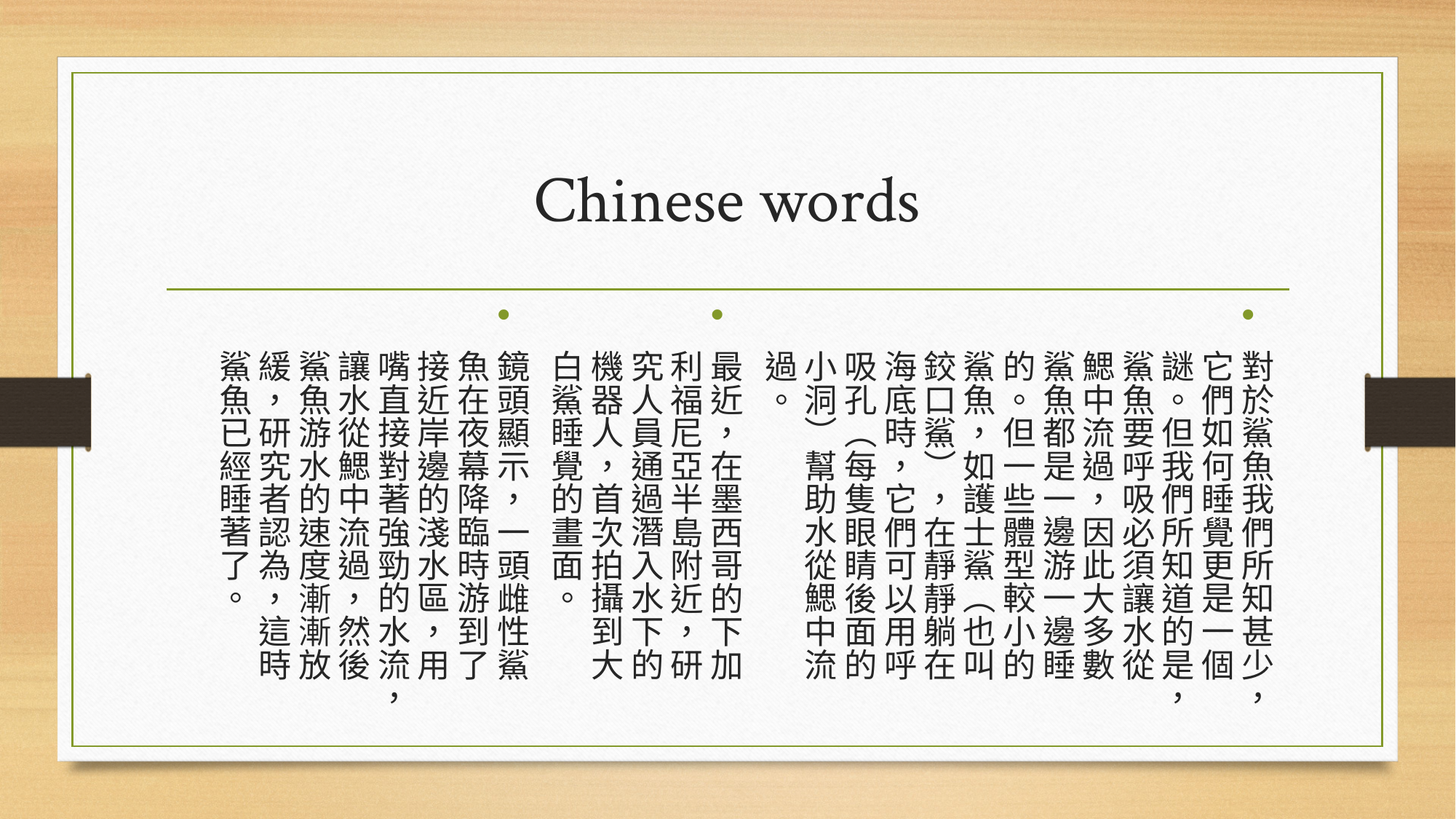

# Chinese words
對於鯊魚我們所知甚少，它們如何睡覺更是一個謎。但我們所知道的是，鯊魚要呼吸必須讓水從鰓中流過，因此大多數鯊魚都是一邊游一邊睡的。但一些體型較小的鯊魚，如護士鯊（也叫鉸口鯊），在靜靜躺在海底時，它們可以用呼吸孔（每隻眼睛後面的小洞）幫助水從鰓中流過。
最近，在墨西哥的下加利福尼亞半島附近，研究人員通過潛入水下的機器人，首次拍攝到大白鯊睡覺的畫面。
鏡頭顯示，一頭雌性鯊魚在夜幕降臨時游到了接近岸邊的淺水區，用嘴直接對著強勁的水流，讓水從鰓中流過，然後鯊魚游水的速度漸漸放緩，研究者認為，這時鯊魚已經睡著了。